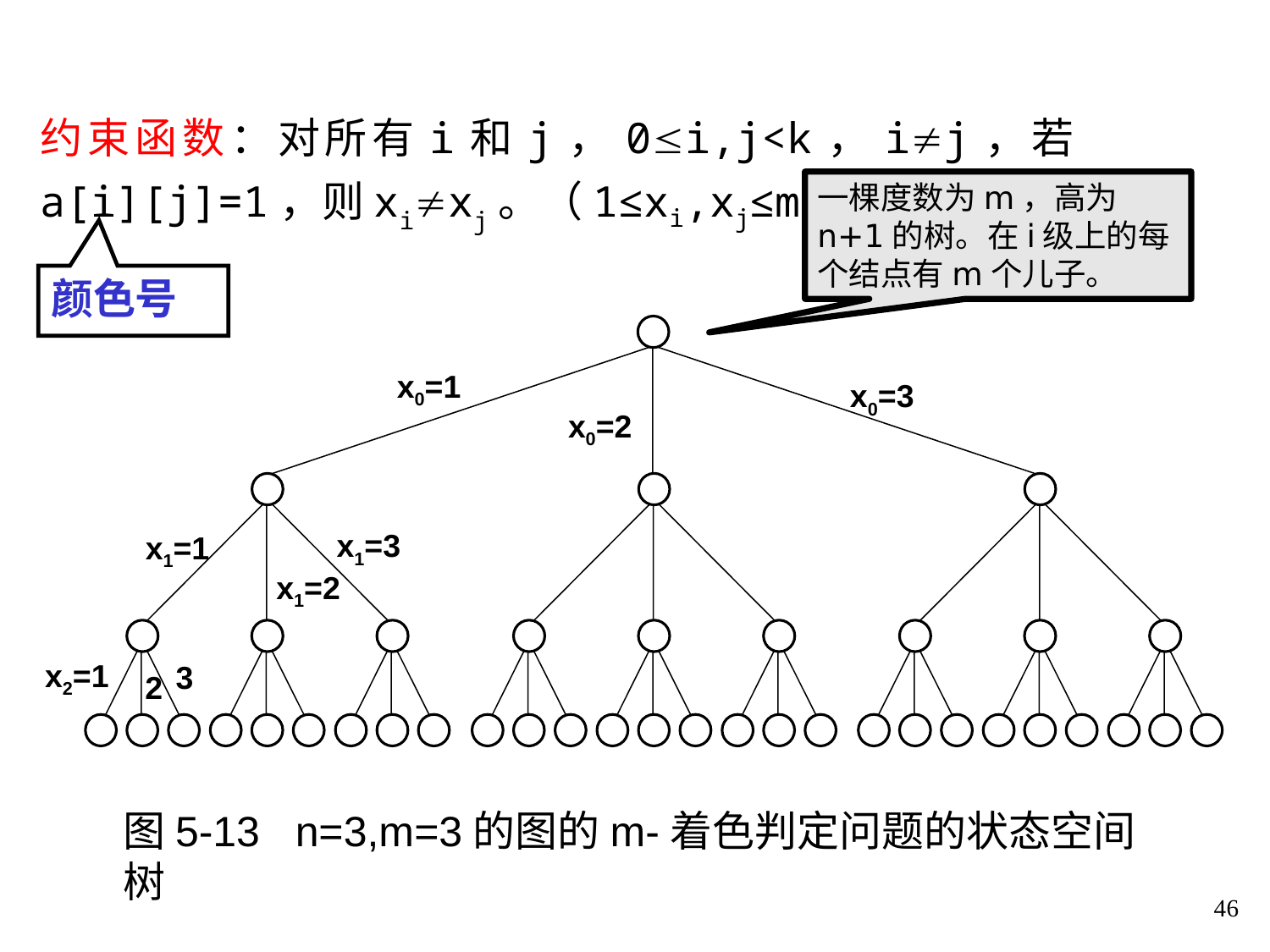

约束函数：对所有i和j，0≤i,j<k，i≠j，若a[i][j]=1，则xi≠xj。（1≤xi,xj≤m）

一棵度数为m，高为n+1的树。在i级上的每个结点有m个儿子。
颜色号

x0=1
x0=3
x0=2
x1=3
x1=1
x1=2
x2=1
3
2
图5-13   n=3,m=3的图的m-着色判定问题的状态空间树
46